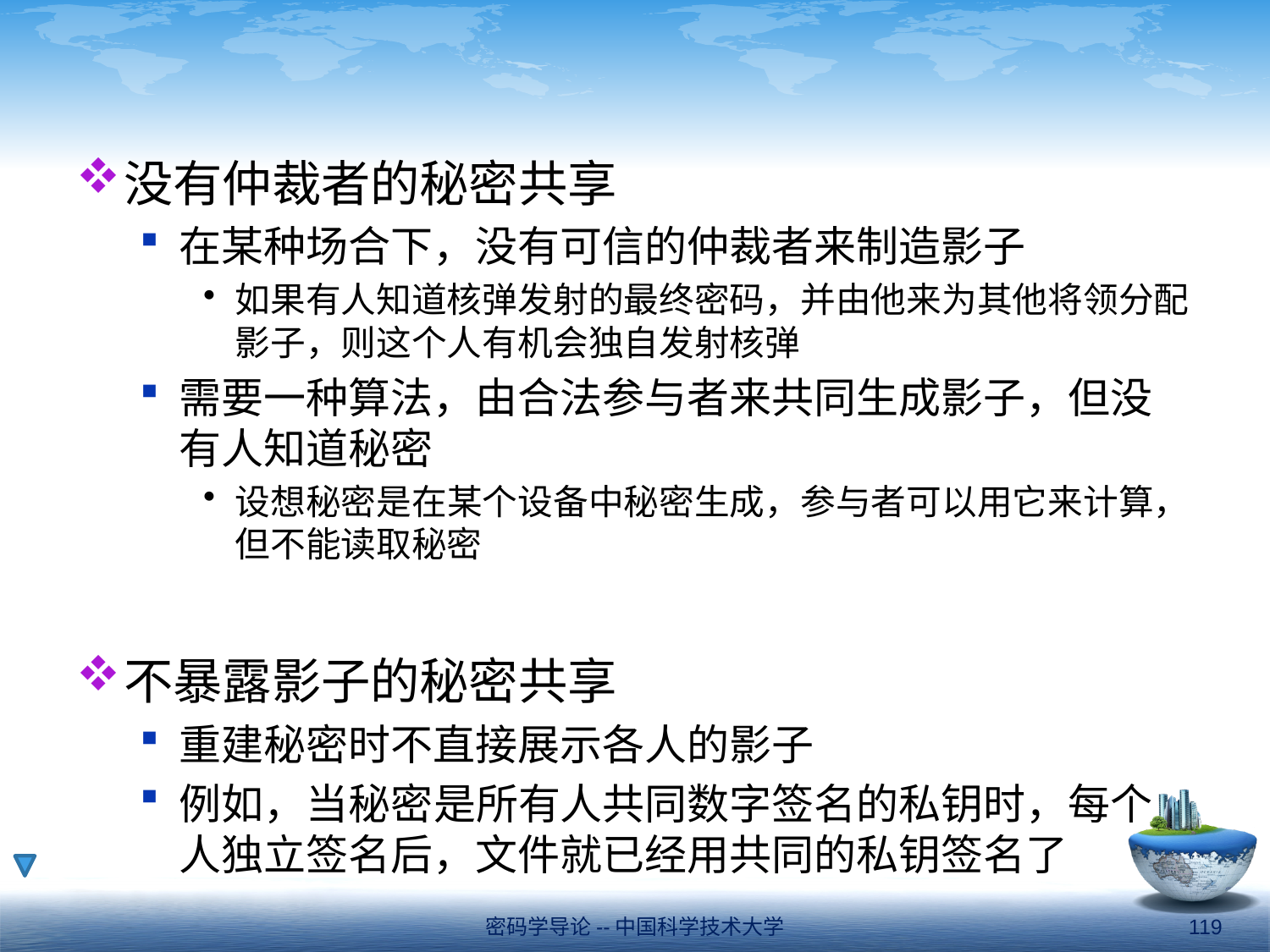

#
没有仲裁者的秘密共享
在某种场合下，没有可信的仲裁者来制造影子
如果有人知道核弹发射的最终密码，并由他来为其他将领分配影子，则这个人有机会独自发射核弹
需要一种算法，由合法参与者来共同生成影子，但没有人知道秘密
设想秘密是在某个设备中秘密生成，参与者可以用它来计算，但不能读取秘密

不暴露影子的秘密共享
重建秘密时不直接展示各人的影子
例如，当秘密是所有人共同数字签名的私钥时，每个人独立签名后，文件就已经用共同的私钥签名了

密码学导论--中国科学技术大学
119